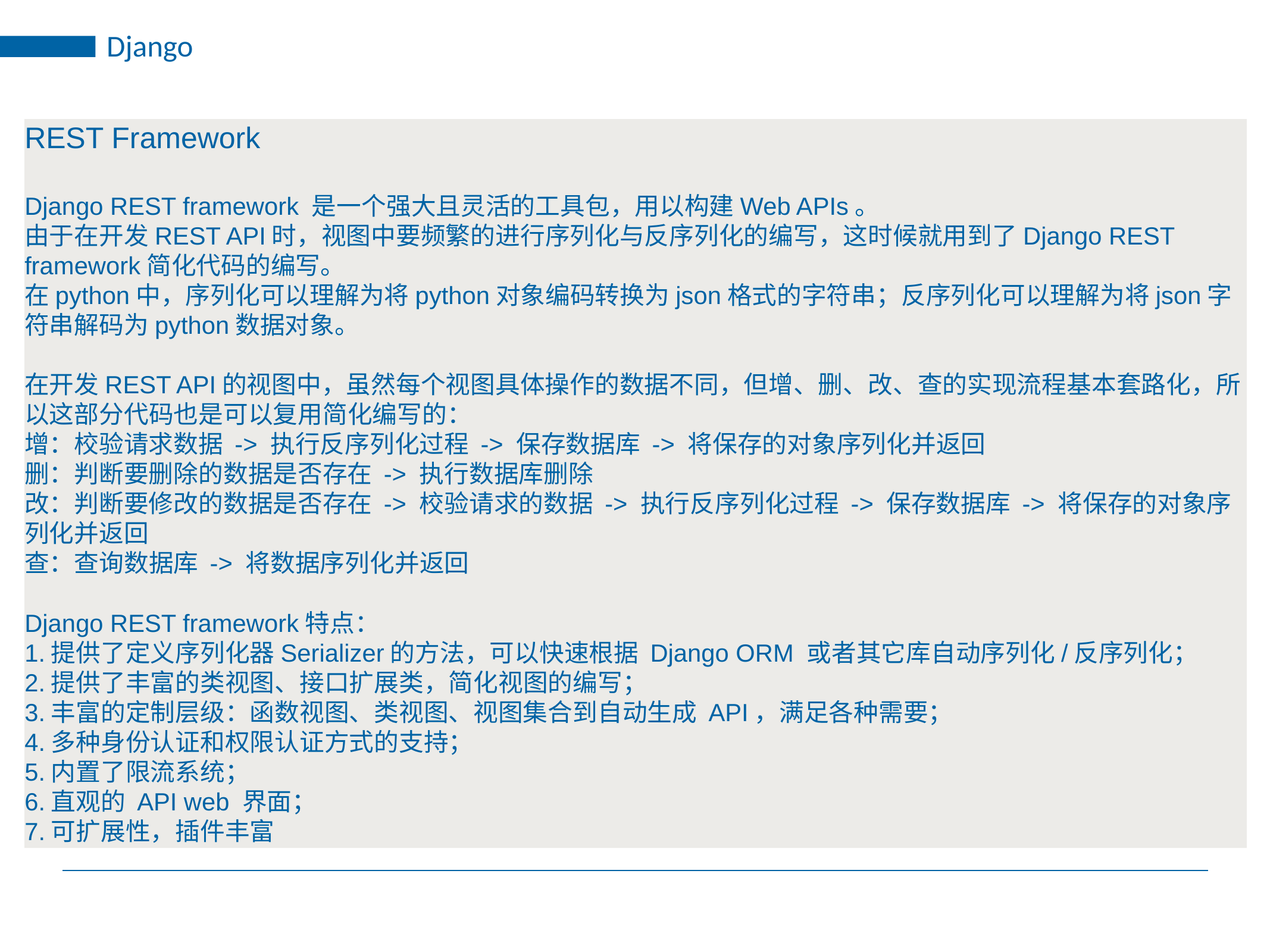

Django

REST Framework

Django REST framework 是一个强大且灵活的工具包，用以构建Web APIs。
由于在开发REST API时，视图中要频繁的进行序列化与反序列化的编写，这时候就用到了Django REST framework简化代码的编写。
在python中，序列化可以理解为将python对象编码转换为json格式的字符串；反序列化可以理解为将json字符串解码为python数据对象。

在开发REST API的视图中，虽然每个视图具体操作的数据不同，但增、删、改、查的实现流程基本套路化，所以这部分代码也是可以复用简化编写的：
增：校验请求数据 -> 执行反序列化过程 -> 保存数据库 -> 将保存的对象序列化并返回
删：判断要删除的数据是否存在 -> 执行数据库删除
改：判断要修改的数据是否存在 -> 校验请求的数据 -> 执行反序列化过程 -> 保存数据库 -> 将保存的对象序列化并返回
查：查询数据库 -> 将数据序列化并返回

Django REST framework特点：
1.提供了定义序列化器Serializer的方法，可以快速根据 Django ORM 或者其它库自动序列化/反序列化；
2.提供了丰富的类视图、接口扩展类，简化视图的编写；
3.丰富的定制层级：函数视图、类视图、视图集合到自动生成 API，满足各种需要；
4.多种身份认证和权限认证方式的支持；
5.内置了限流系统；
6.直观的 API web 界面；
7.可扩展性，插件丰富